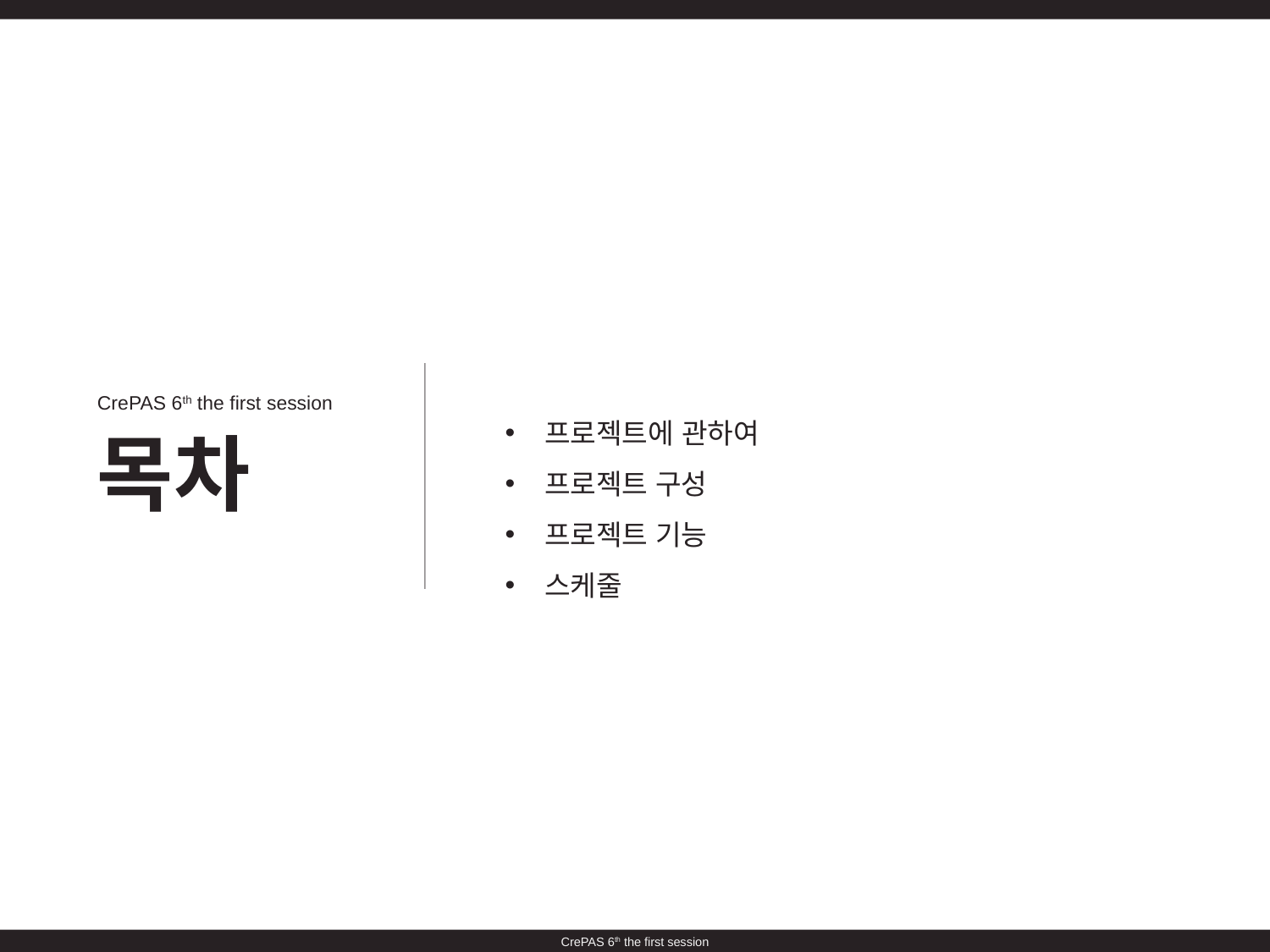

CrePAS 6th the first session
프로젝트에 관하여
프로젝트 구성
프로젝트 기능
스케줄
목차
CrePAS 6th the first session